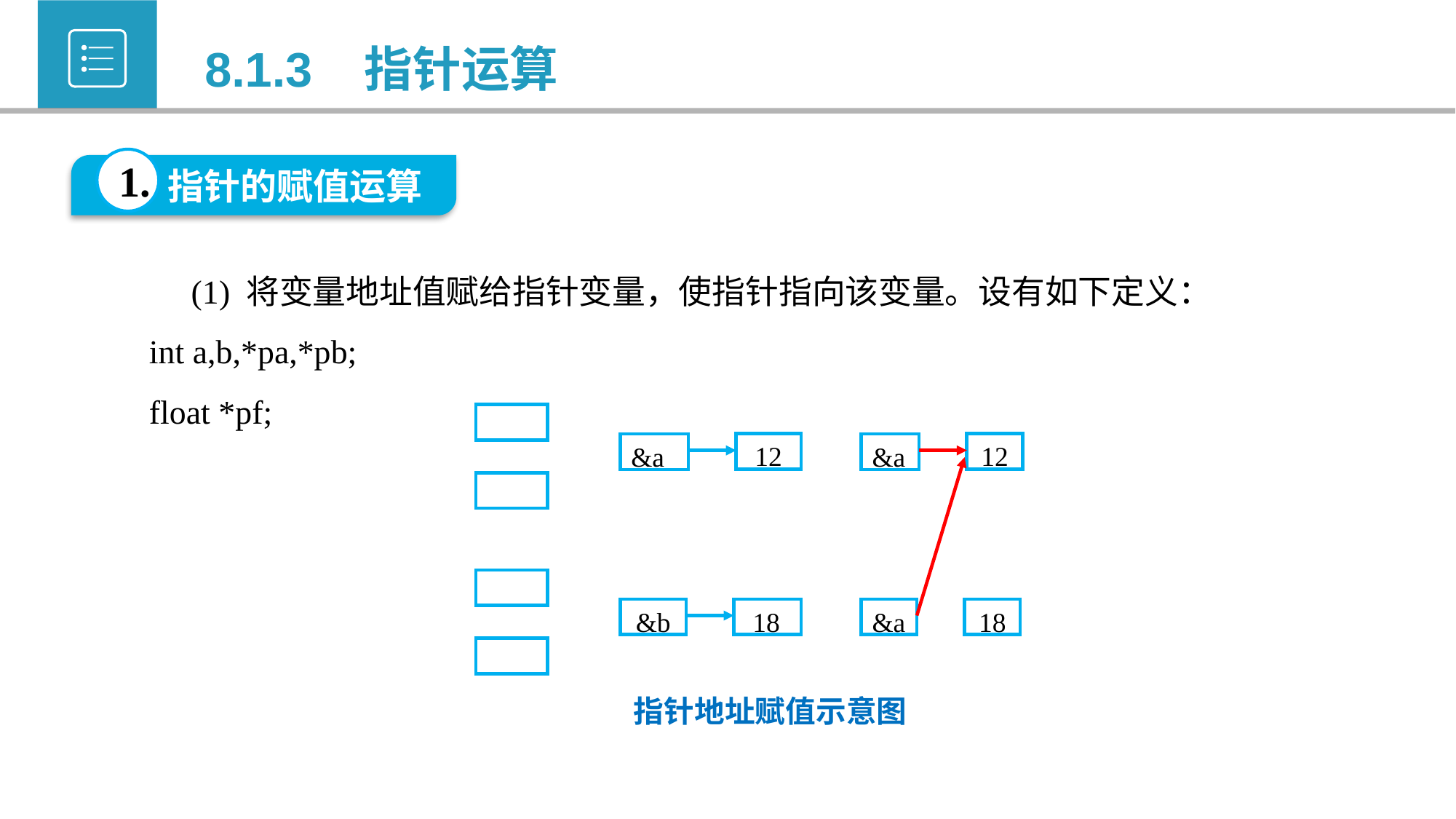

8.1.3   指针运算

1.

指针的赋值运算
        (1) 将变量地址值赋给指针变量，使指针指向该变量。设有如下定义：
   int a,b,*pa,*pb;
   float *pf;

12
&a
&b
18
12
&a
&a
18

指针地址赋值示意图